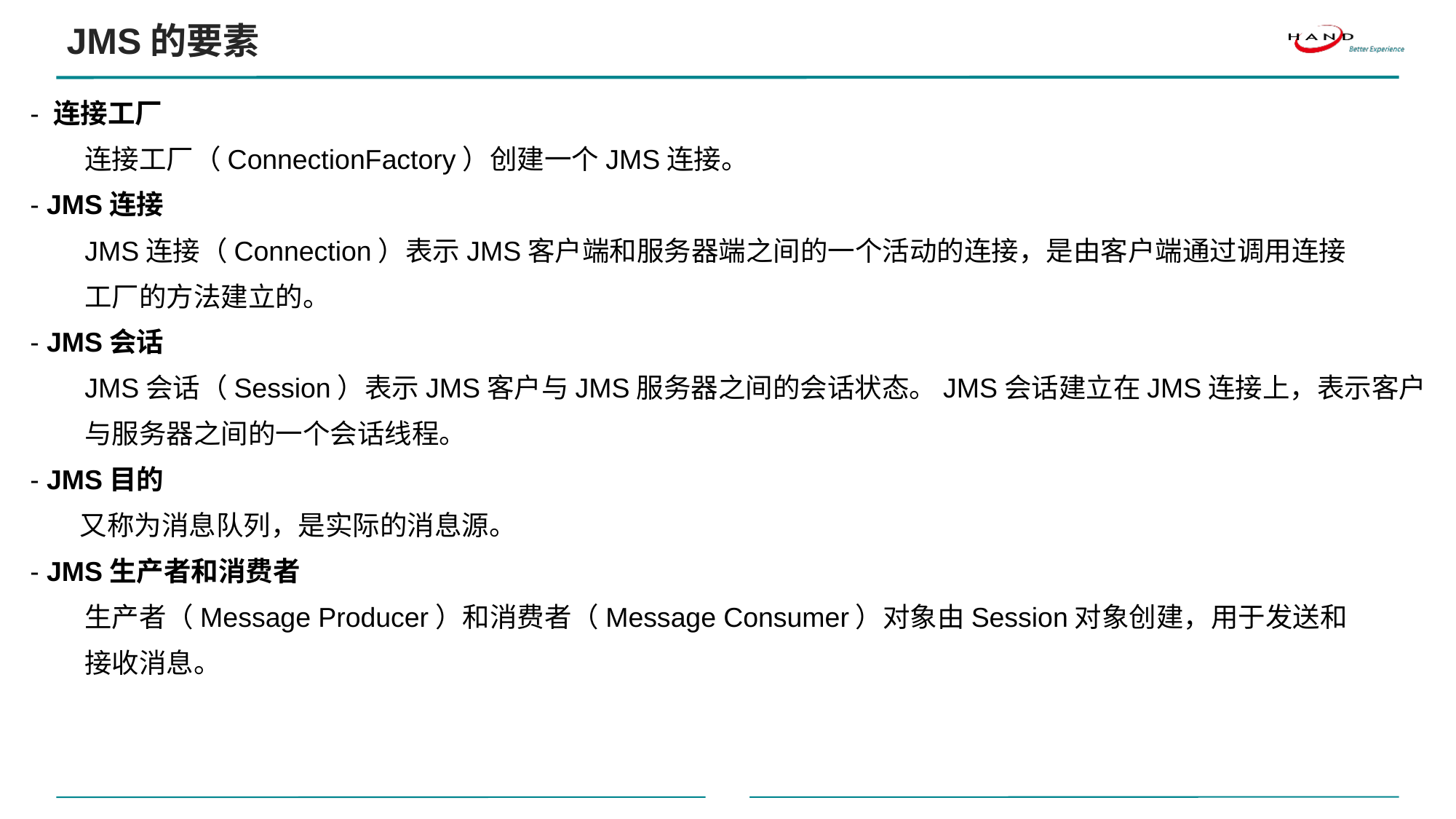

JMS的要素
- 连接工厂

连接工厂（ConnectionFactory）创建一个JMS连接。

- JMS连接

JMS连接（Connection）表示JMS客户端和服务器端之间的一个活动的连接，是由客户端通过调用连接

工厂的方法建立的。

- JMS会话

JMS会话（Session）表示JMS客户与JMS服务器之间的会话状态。JMS会话建立在JMS连接上，表示客户

与服务器之间的一个会话线程。

- JMS目的

       又称为消息队列，是实际的消息源。

- JMS生产者和消费者

生产者（Message Producer）和消费者（Message Consumer）对象由Session对象创建，用于发送和

接收消息。
5